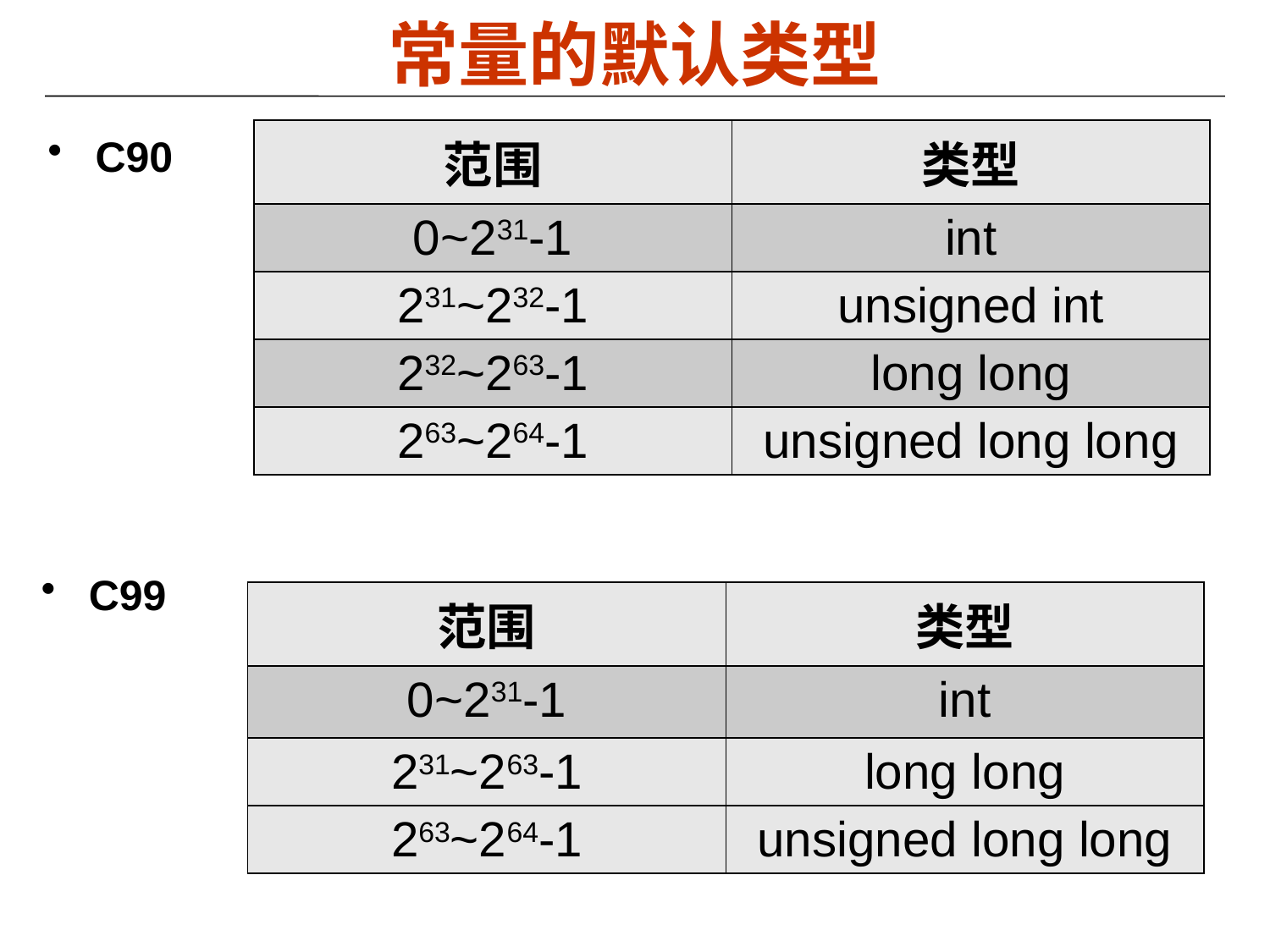

常量的默认类型
C90
| 范围 | 类型 |
| --- | --- |
| 0~231-1 | int |
| 231~232-1 | unsigned int |
| 232~263-1 | long long |
| 263~264-1 | unsigned long long |
C99
| 范围 | 类型 |
| --- | --- |
| 0~231-1 | int |
| 231~263-1 | long long |
| 263~264-1 | unsigned long long |